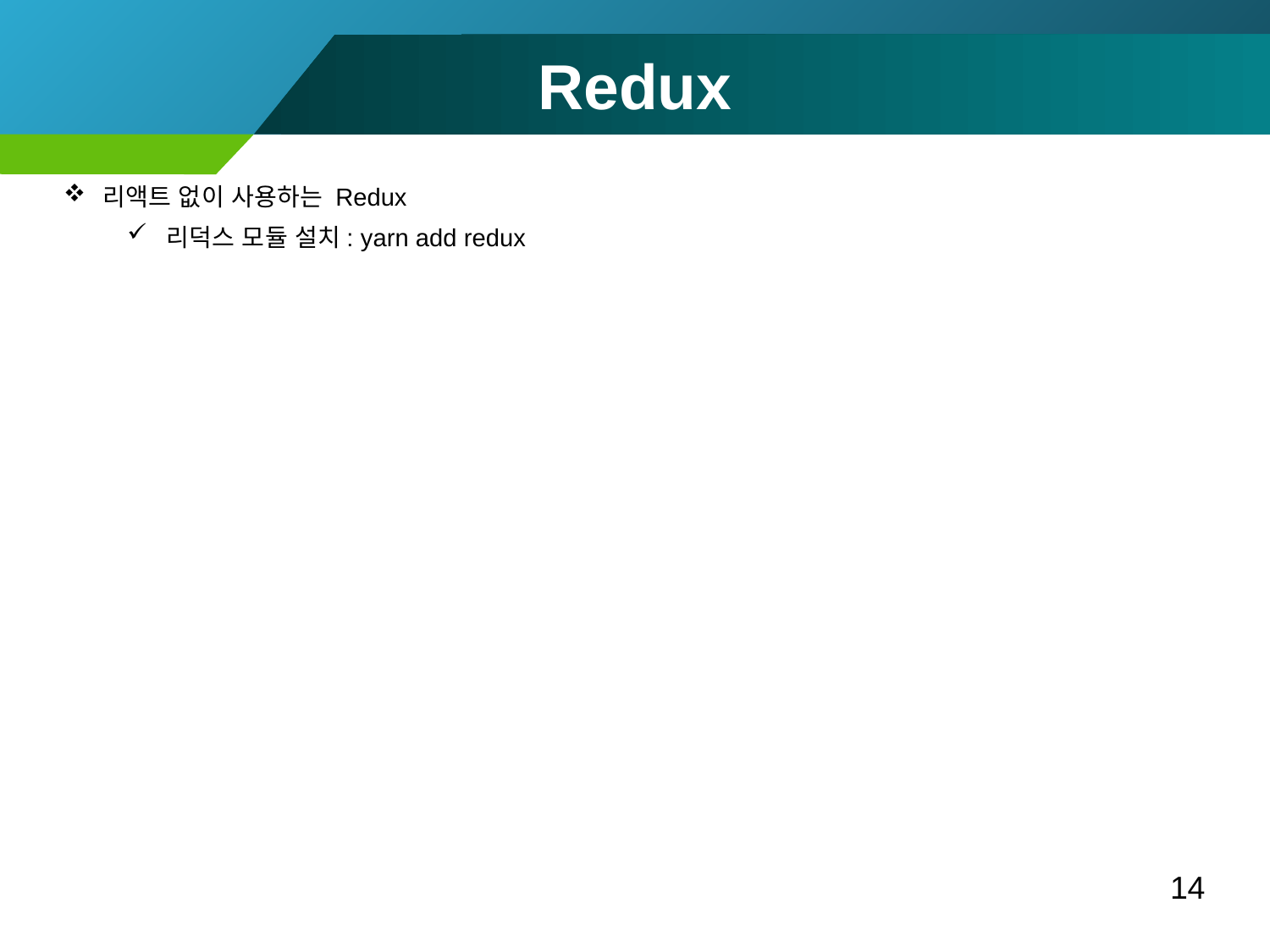

Redux
리액트 없이 사용하는 Redux
리덕스 모듈 설치: yarn add redux
14